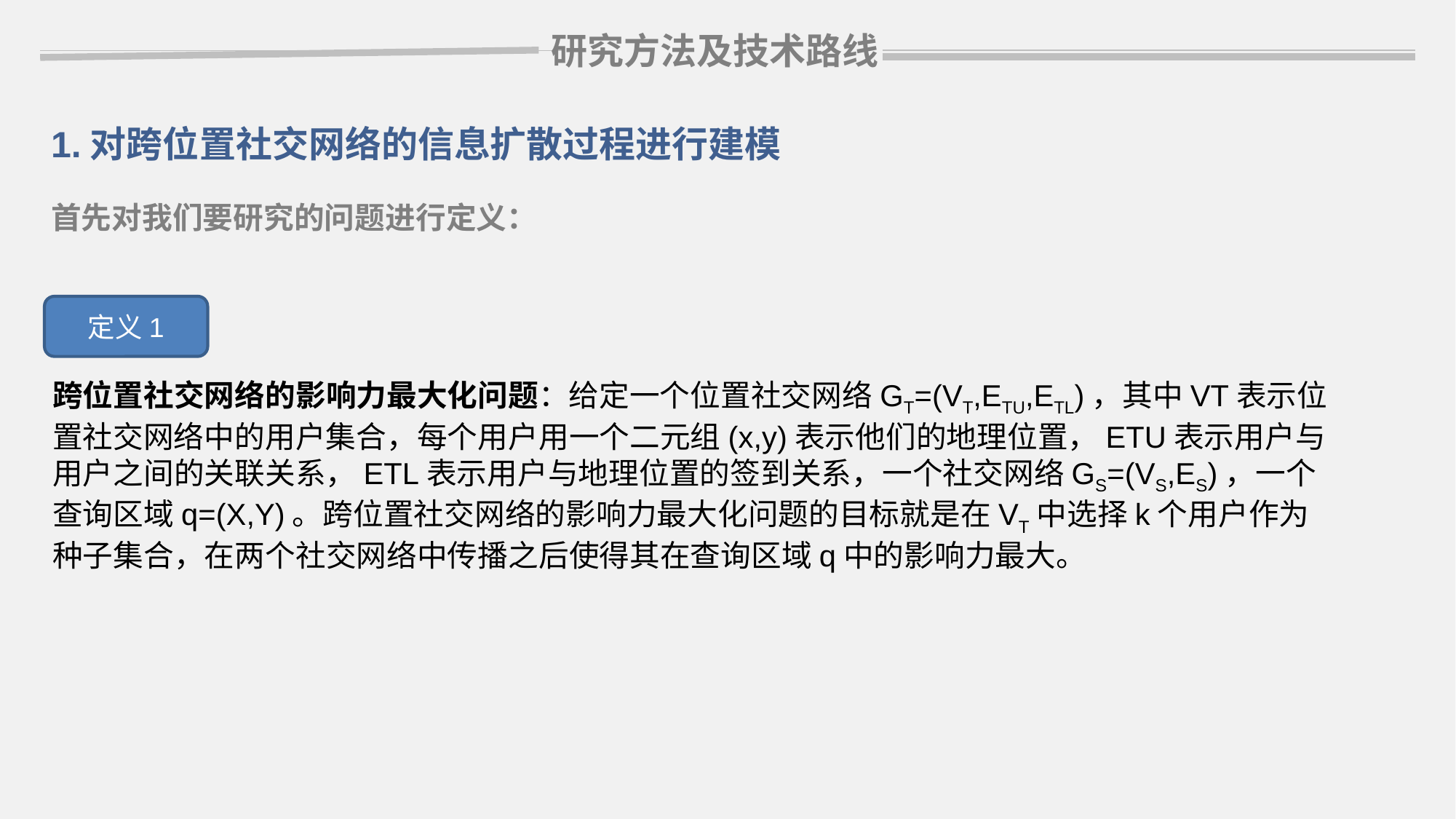

研究方法及技术路线
1.对跨位置社交网络的信息扩散过程进行建模
首先对我们要研究的问题进行定义：
定义1
跨位置社交网络的影响力最大化问题：给定一个位置社交网络GT=(VT,ETU,ETL)，其中VT表示位置社交网络中的用户集合，每个用户用一个二元组(x,y)表示他们的地理位置，ETU表示用户与用户之间的关联关系，ETL表示用户与地理位置的签到关系，一个社交网络GS=(VS,ES)，一个查询区域q=(X,Y)。跨位置社交网络的影响力最大化问题的目标就是在VT中选择k个用户作为种子集合，在两个社交网络中传播之后使得其在查询区域q中的影响力最大。